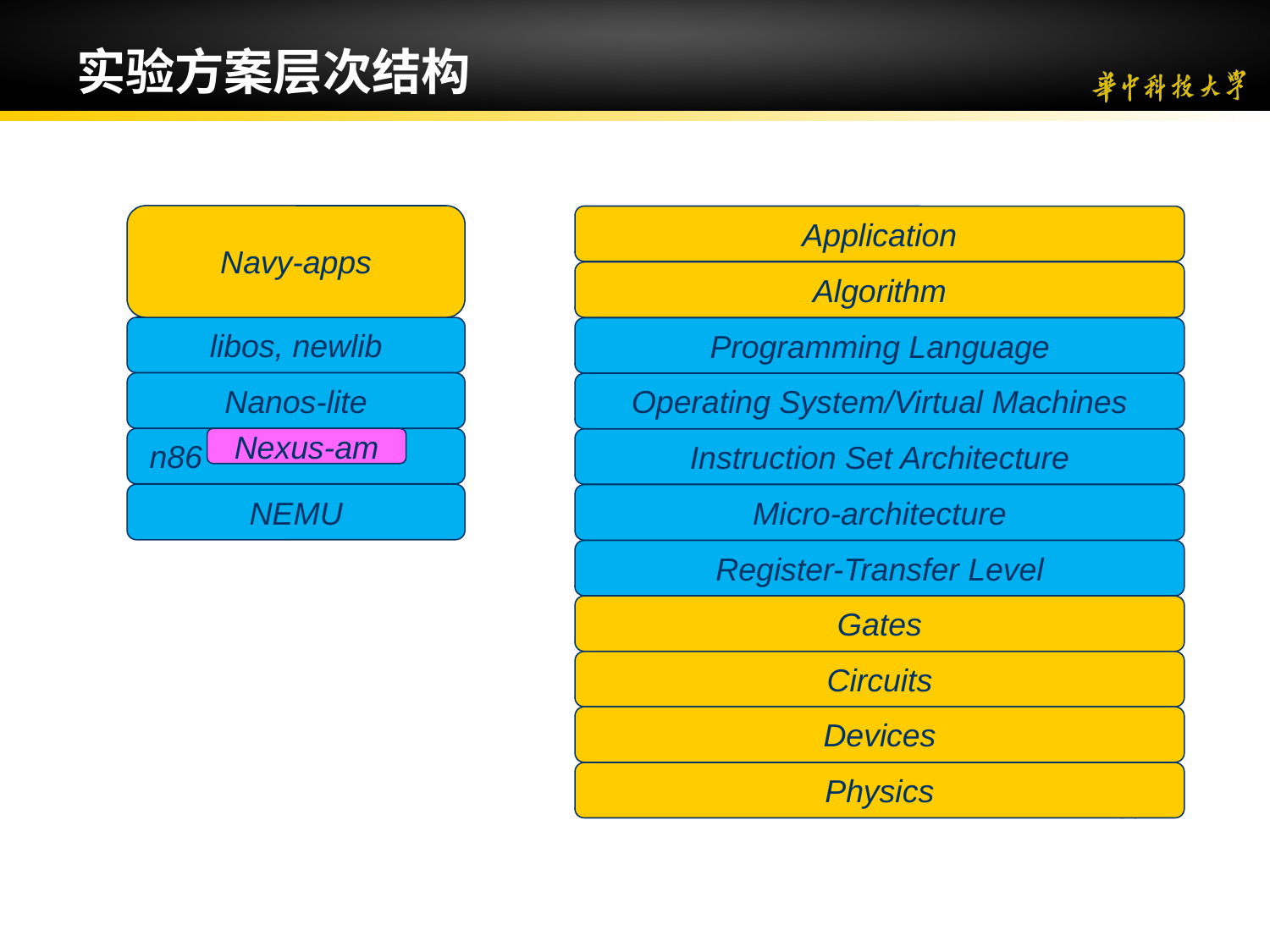

# 实验方案层次结构
Navy-apps
libos, newlib
Nanos-lite
n86
Nexus-am
NEMU
Application
Algorithm
Programming Language
Operating System/Virtual Machines
Instruction Set Architecture
Micro-architecture
Register-Transfer Level
Gates
Circuits
Devices
Physics
30